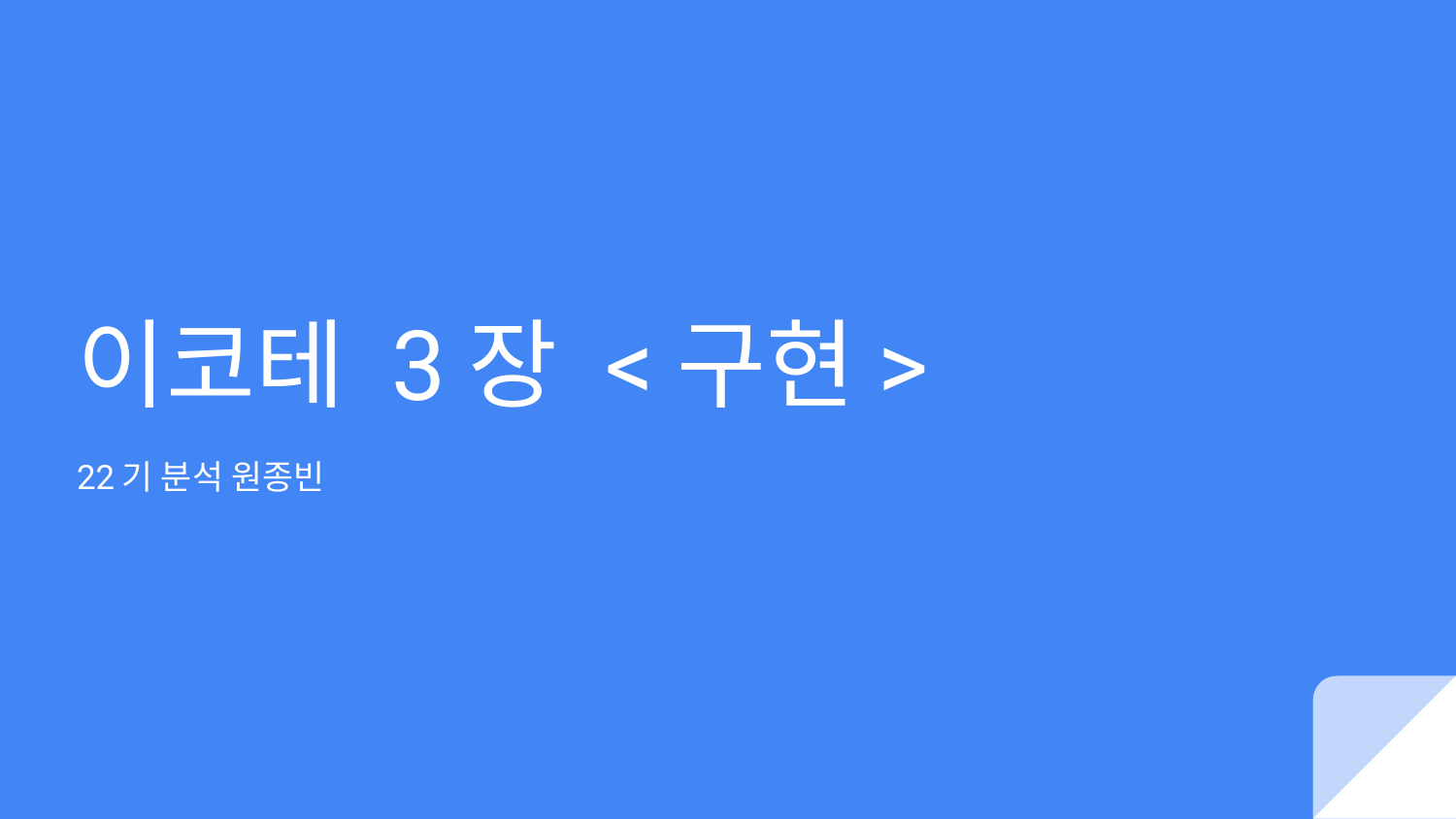

# 이코테 3장 <구현>
22기 분석 원종빈